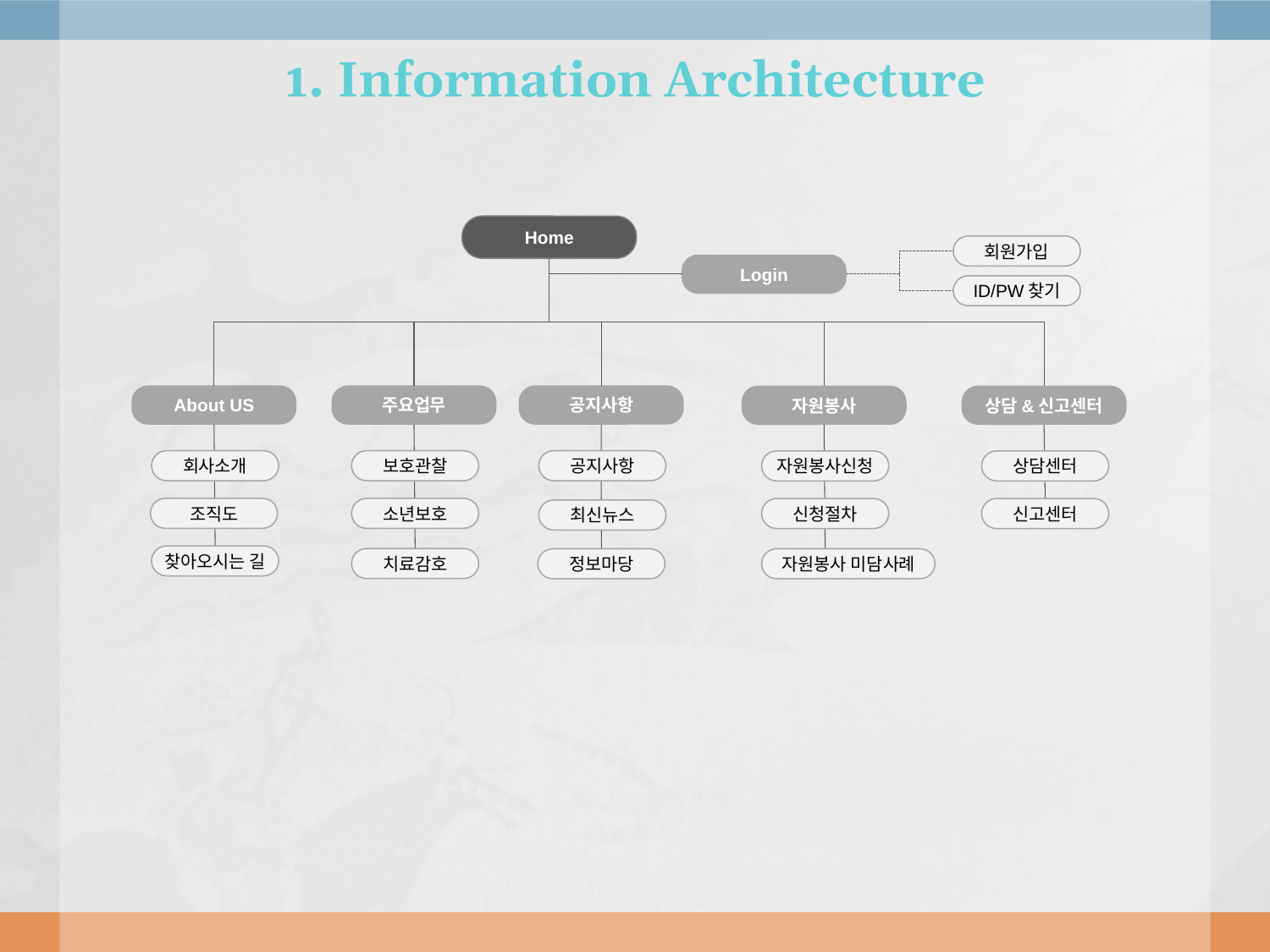

1. Information Architecture
Home
회원가입
Login
ID/PW찾기
About US
주요업무
공지사항
자원봉사
상담&신고센터
회사소개
보호관찰
공지사항
자원봉사신청
상담센터
조직도
소년보호
신청절차
신고센터
최신뉴스
찾아오시는 길
치료감호
정보마당
자원봉사 미담사례